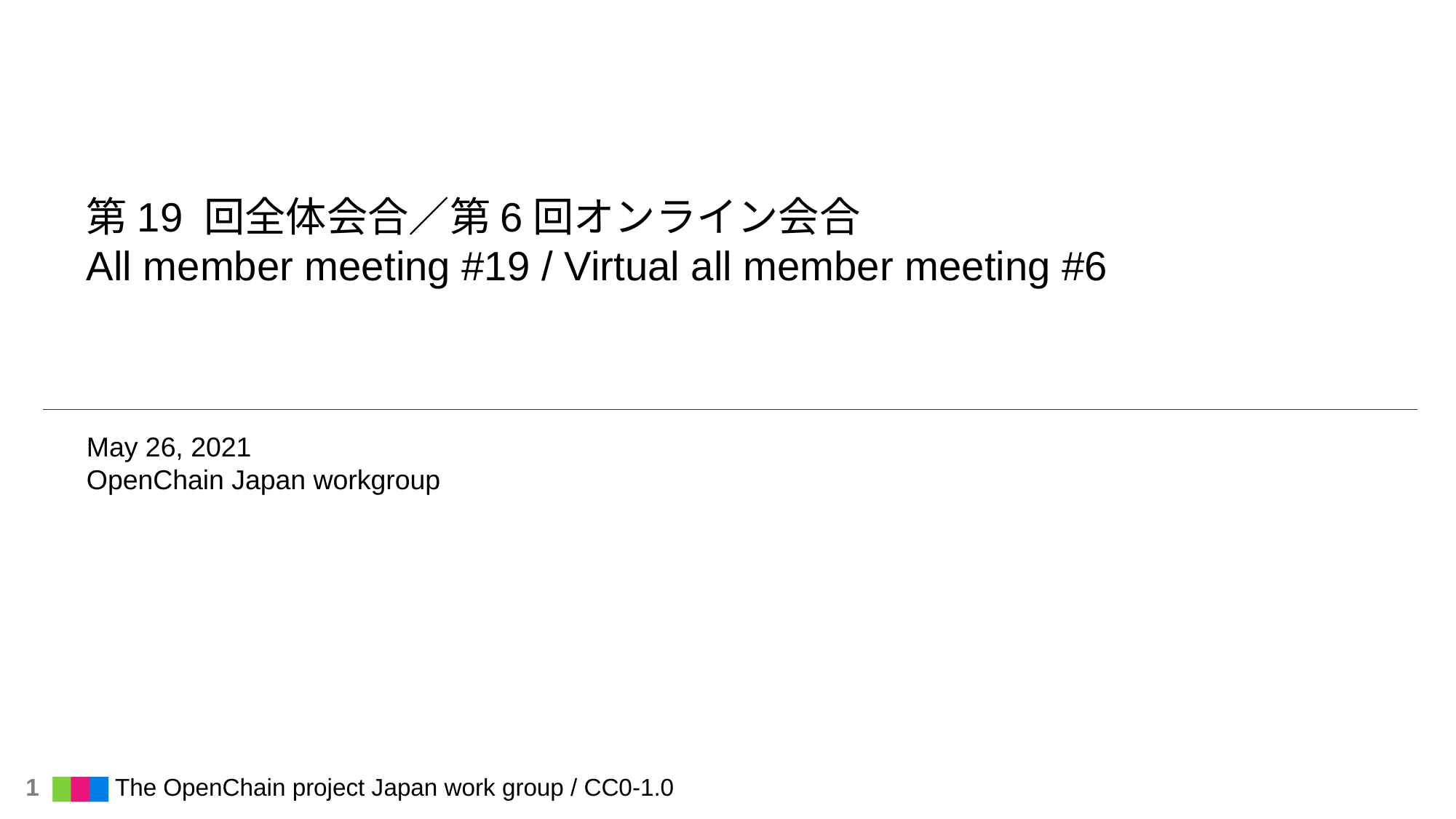

# 第19 回全体会合／第6回オンライン会合 All member meeting #19 / Virtual all member meeting #6
May 26, 2021
OpenChain Japan workgroup